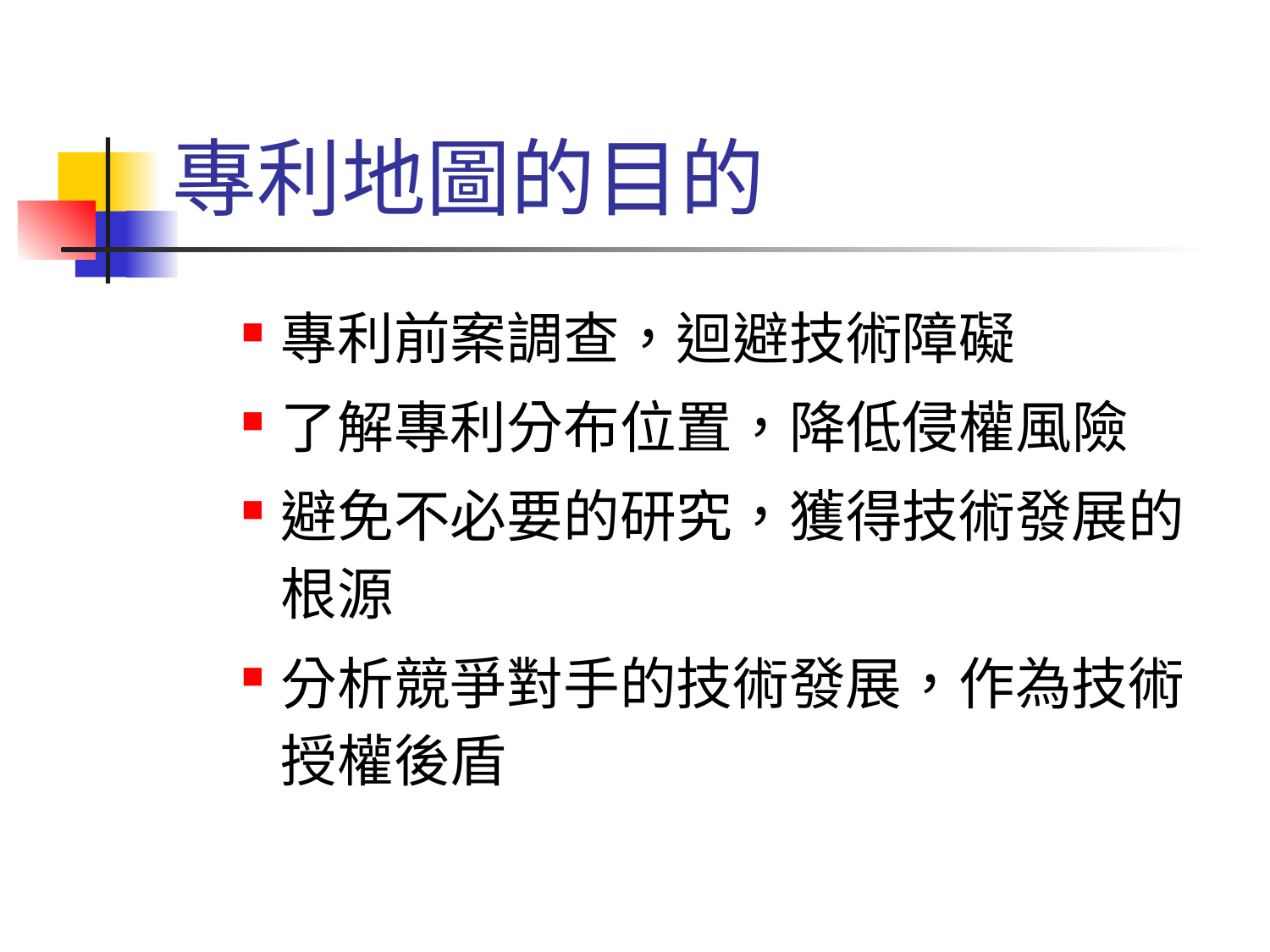

# 專利地圖的目的
專利前案調查，迴避技術障礙
了解專利分布位置，降低侵權風險
避免不必要的研究，獲得技術發展的根源
分析競爭對手的技術發展，作為技術授權後盾